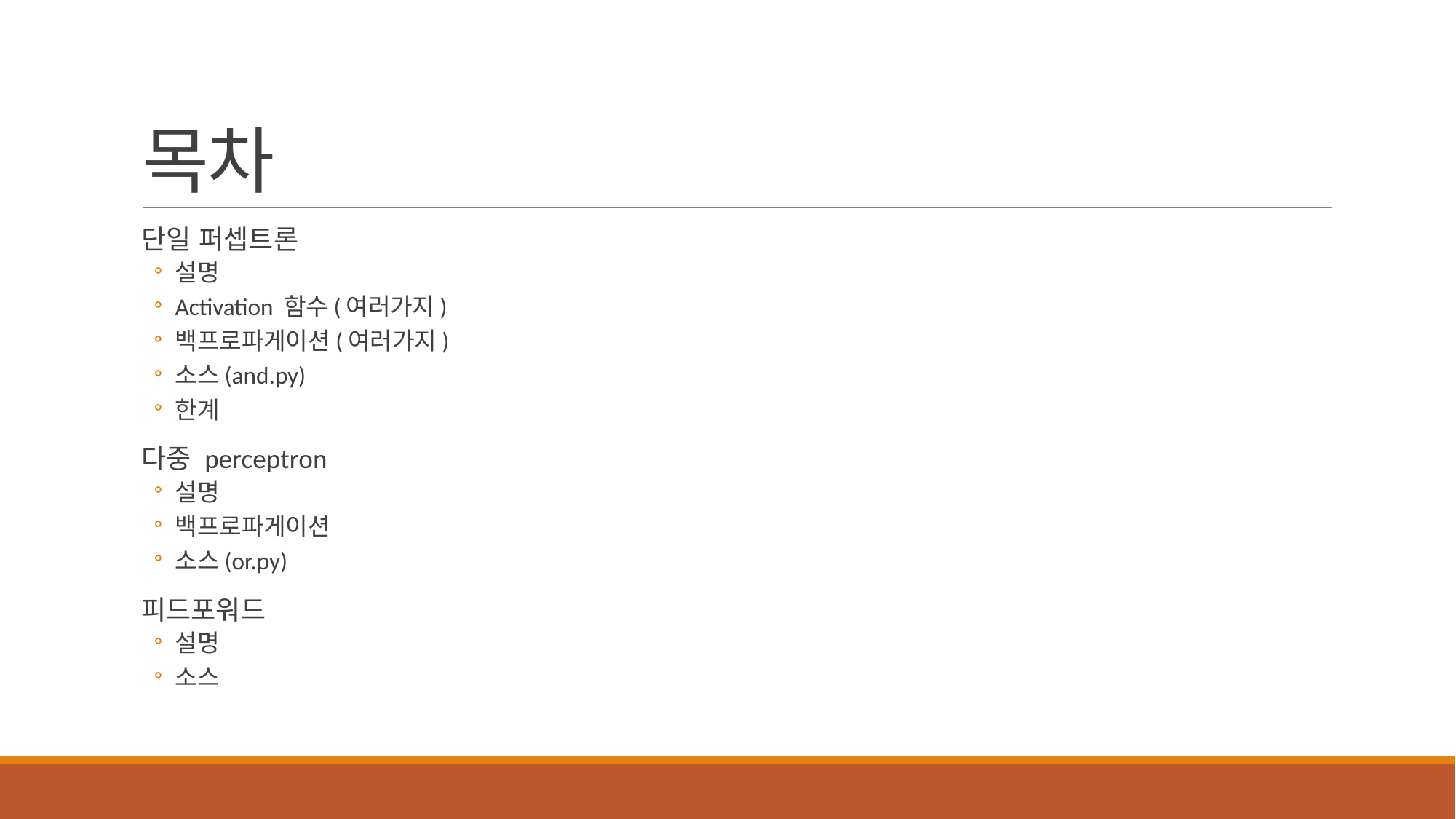

# 목차
단일 퍼셉트론
설명
Activation 함수(여러가지)
백프로파게이션(여러가지)
소스(and.py)
한계
다중 perceptron
설명
백프로파게이션
소스(or.py)
피드포워드
설명
소스